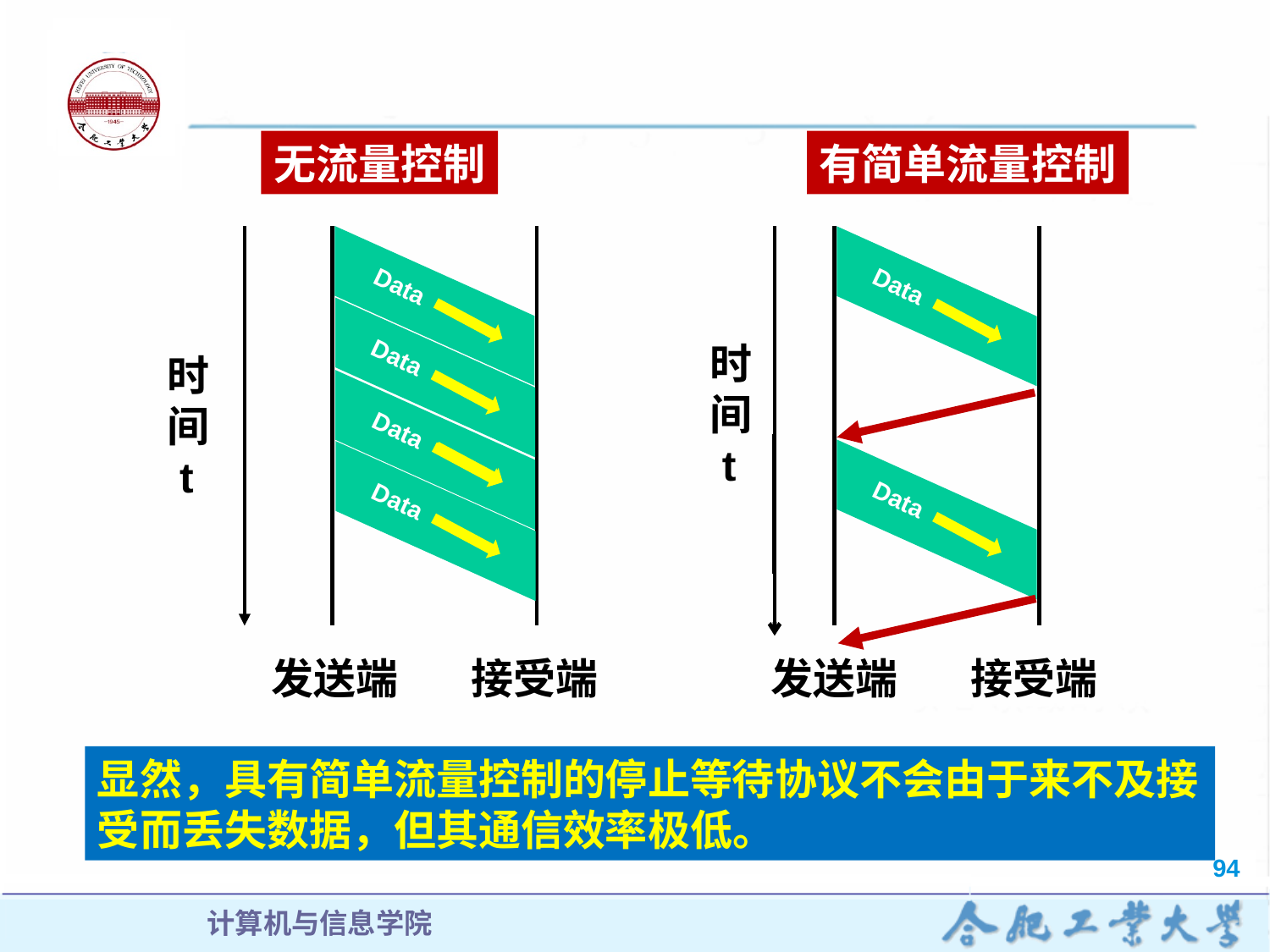

有简单流量控制
无流量控制

Data

Data

时间
t
Data
时间
t

Data

Data

Data

接受端
发送端
发送端
接受端
显然，具有简单流量控制的停止等待协议不会由于来不及接受而丢失数据，但其通信效率极低。